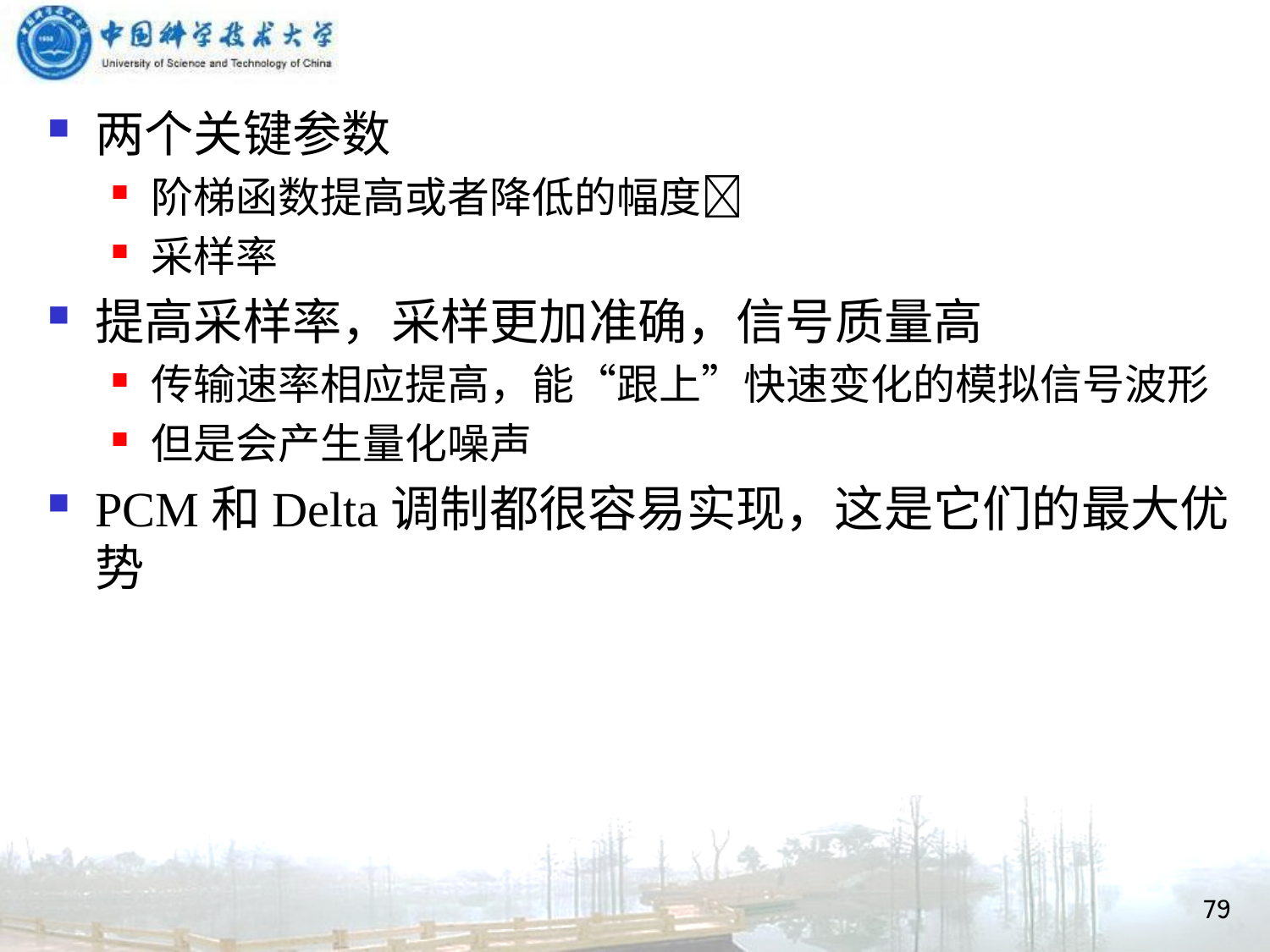

两个关键参数
阶梯函数提高或者降低的幅度δ
采样率
提高采样率，采样更加准确，信号质量高
传输速率相应提高，能“跟上”快速变化的模拟信号波形
但是会产生量化噪声
PCM和Delta调制都很容易实现，这是它们的最大优势

79